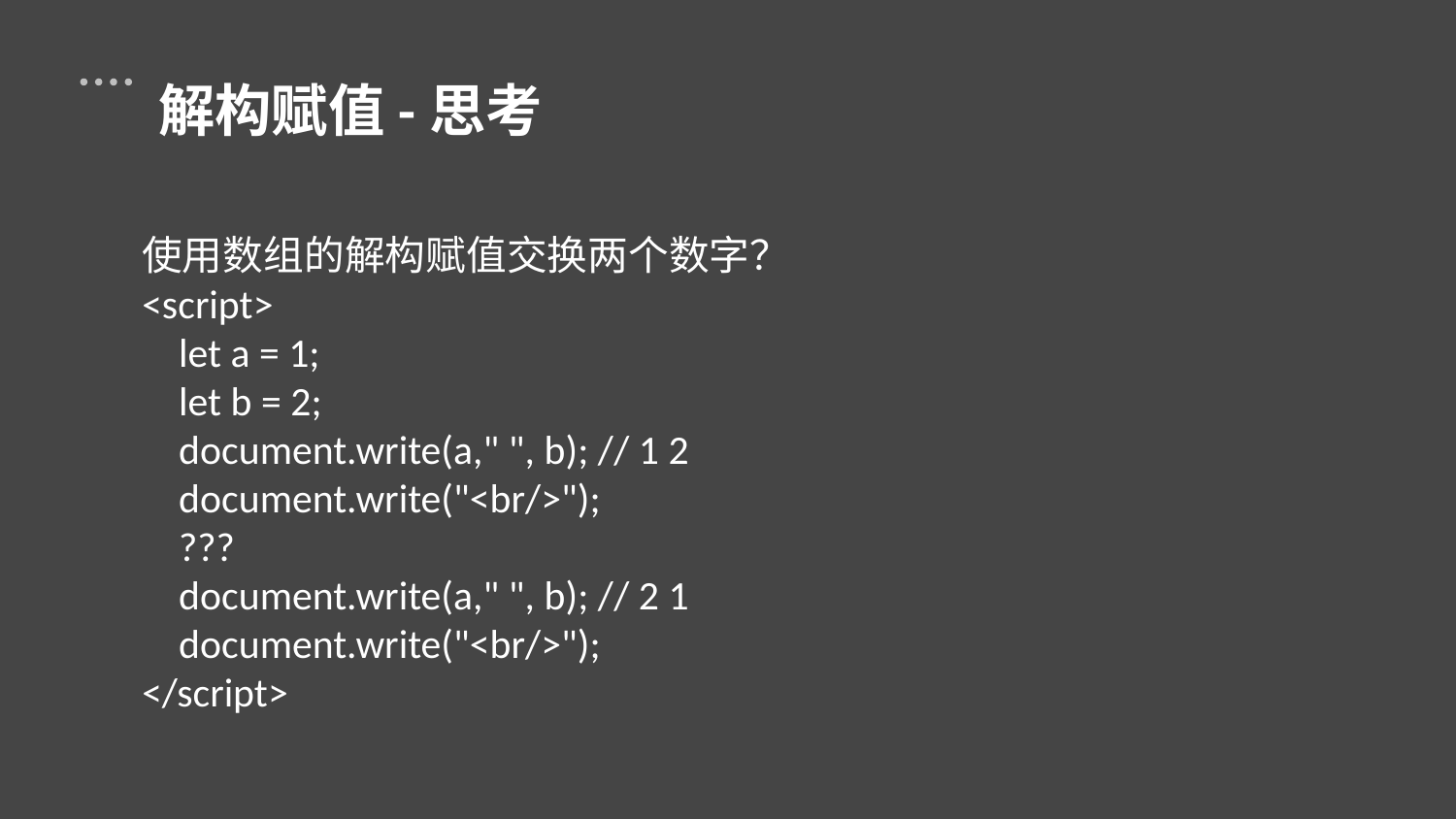

解构赋值-思考
使用数组的解构赋值交换两个数字？
<script>
    let a = 1;
    let b = 2;
    document.write(a," ", b); // 1 2
    document.write("<br/>");
    ???
    document.write(a," ", b); // 2 1
    document.write("<br/>");
</script>